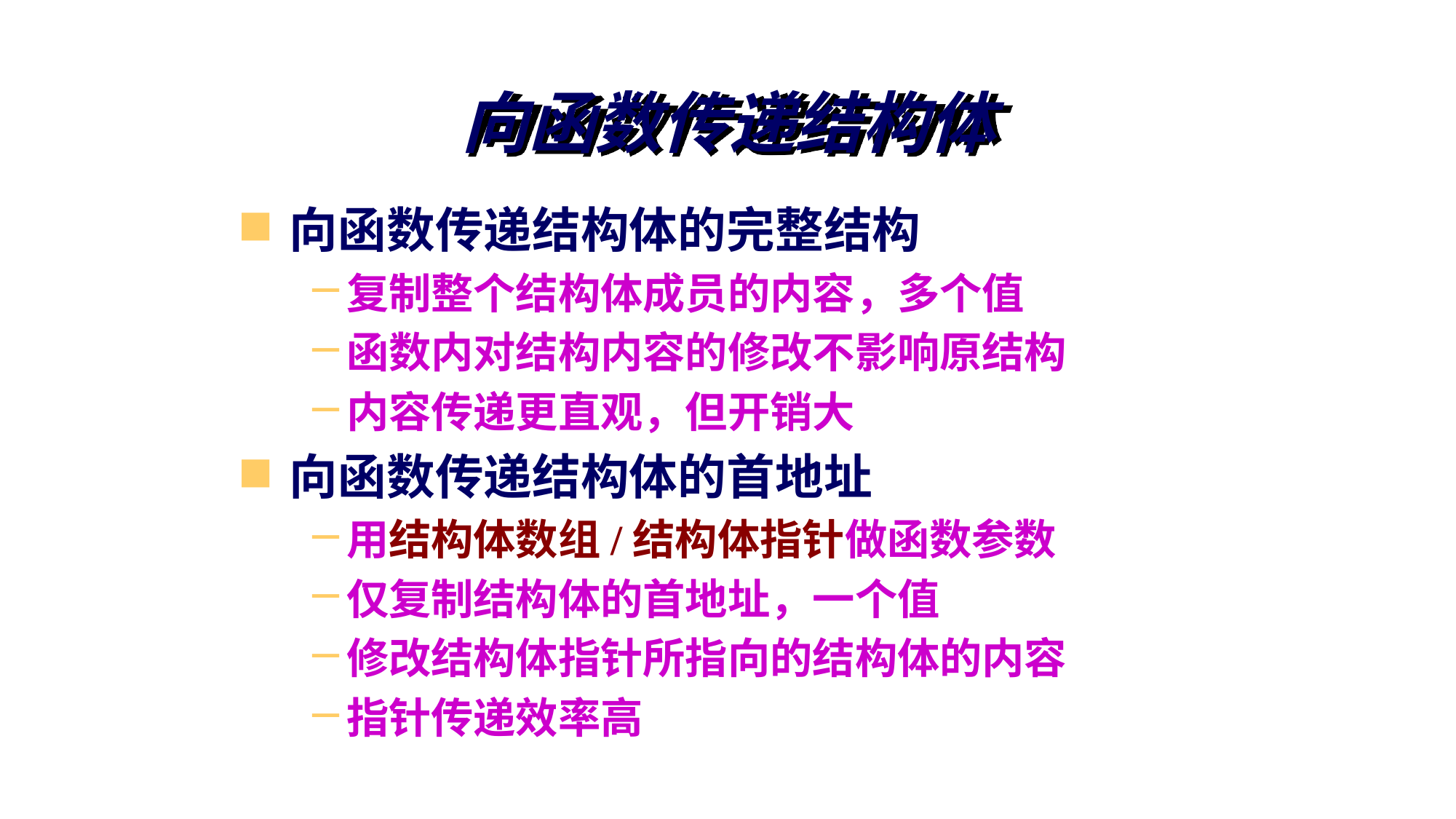

# 向函数传递结构体
向函数传递结构体的完整结构
复制整个结构体成员的内容，多个值
函数内对结构内容的修改不影响原结构
内容传递更直观，但开销大
向函数传递结构体的首地址
用结构体数组/结构体指针做函数参数
仅复制结构体的首地址，一个值
修改结构体指针所指向的结构体的内容
指针传递效率高